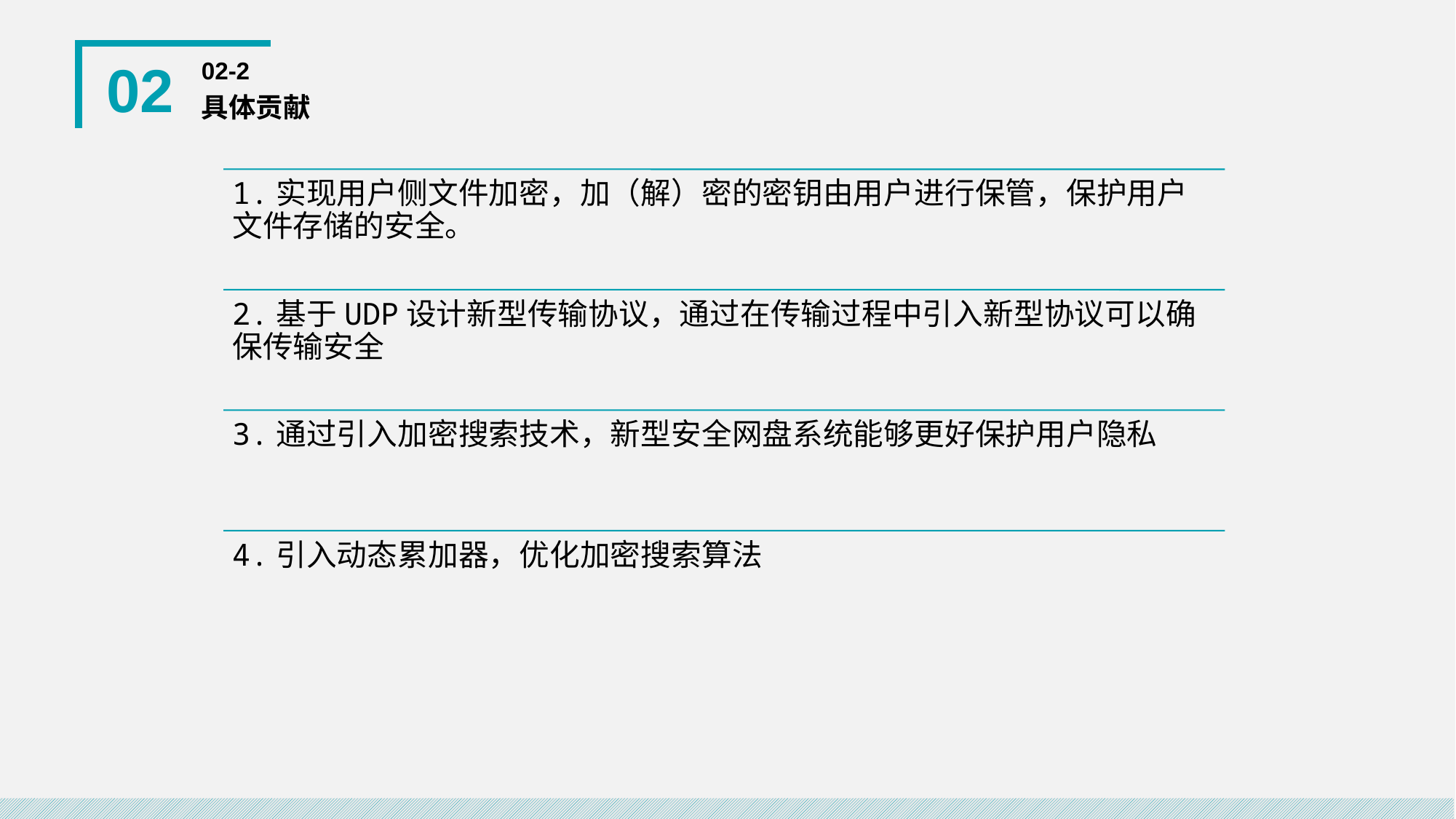

02
02-2
具体贡献
1.实现用户侧文件加密，加（解）密的密钥由用户进行保管，保护用户文件存储的安全。
2.基于UDP设计新型传输协议，通过在传输过程中引入新型协议可以确保传输安全
3.通过引入加密搜索技术，新型安全网盘系统能够更好保护用户隐私
4.引入动态累加器，优化加密搜索算法